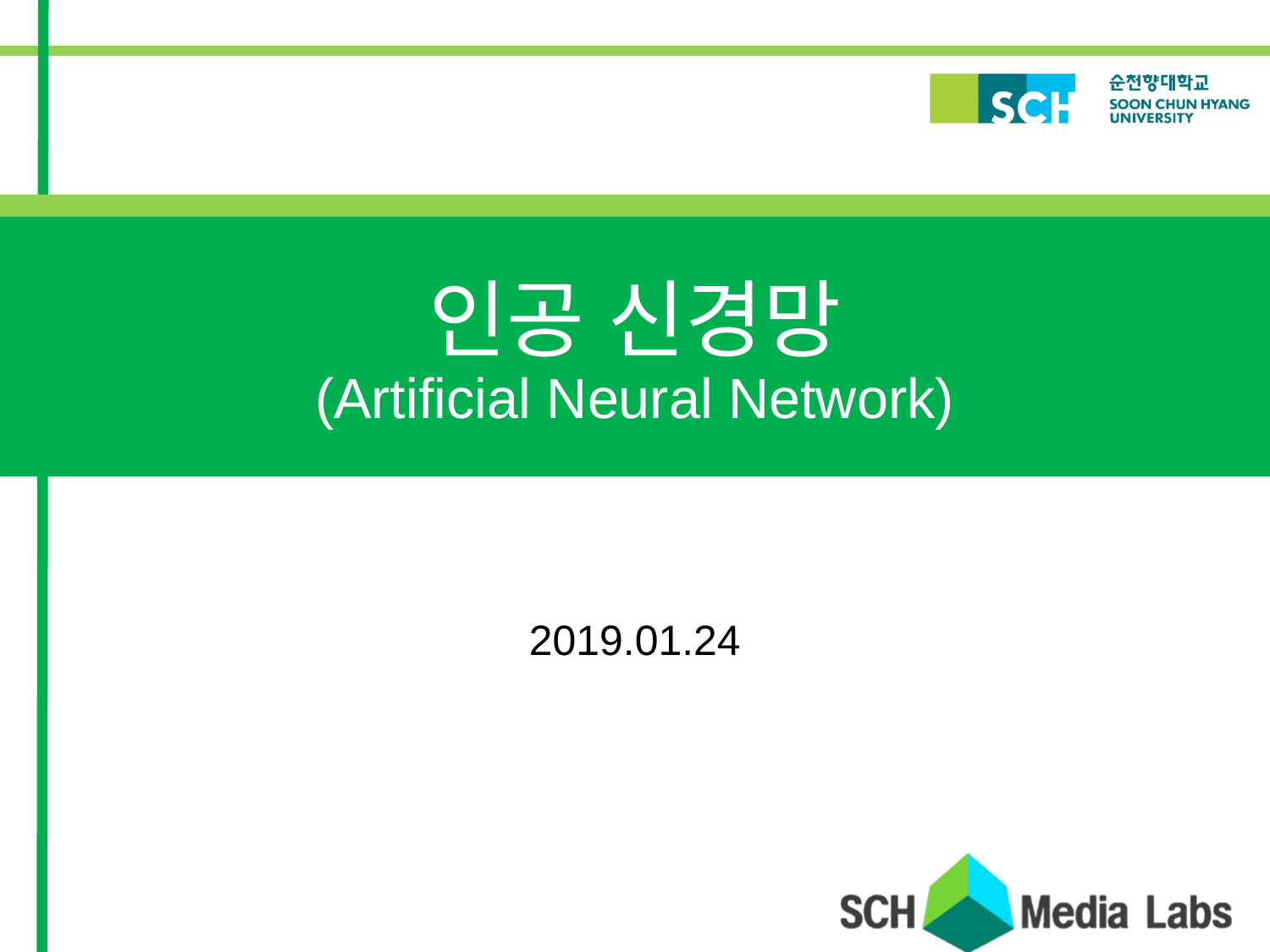

# 인공 신경망 (Artificial Neural Network)
2019.01.24